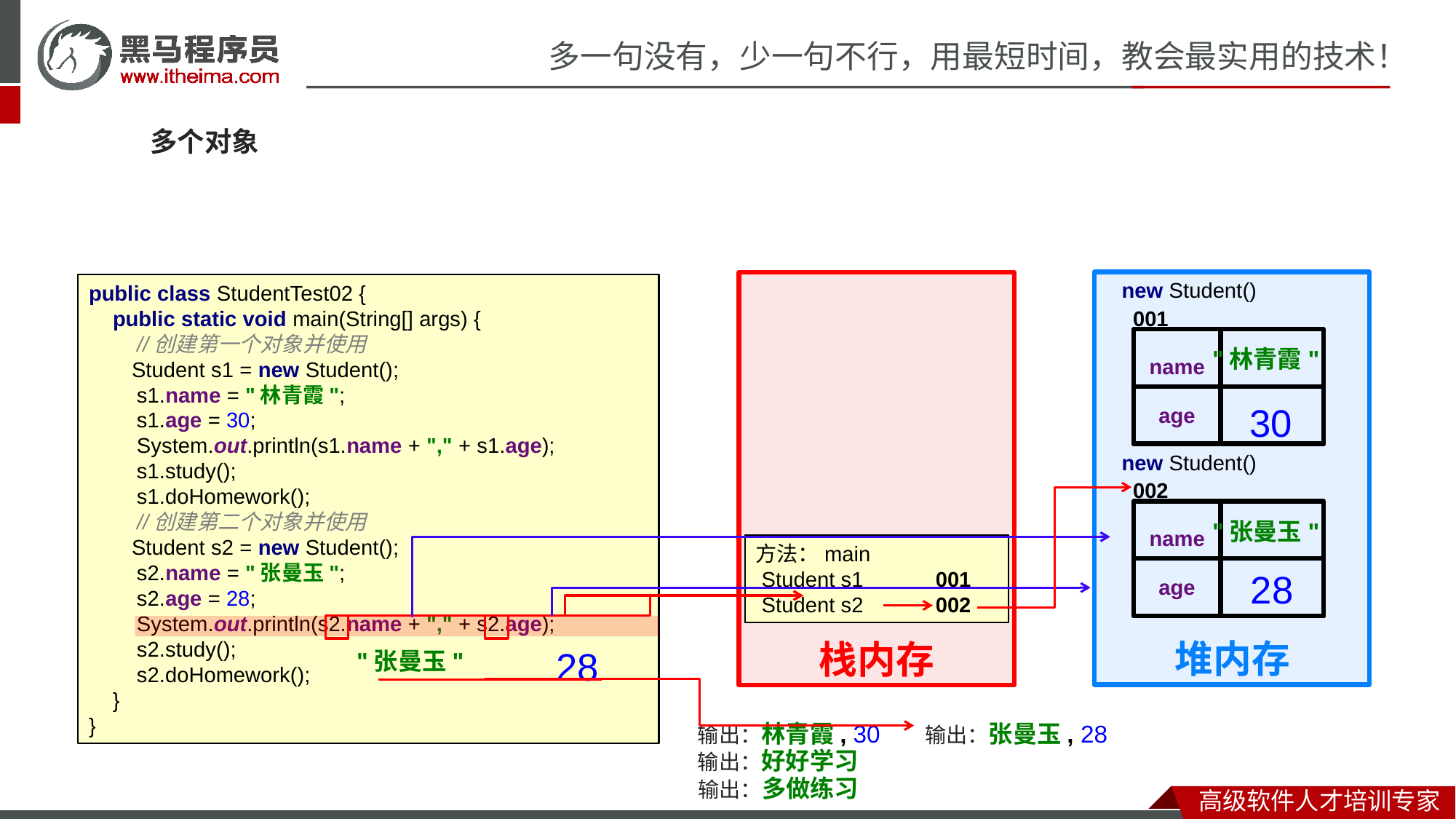

多个对象
new Student()

堆内存

栈内存
public class StudentTest02 {
    public static void main(String[] args) {
        //创建第一个对象并使用
        Student s1 = new Student();
        s1.name = "林青霞";
        s1.age = 30;
        System.out.println(s1.name + "," + s1.age);
        s1.study();
        s1.doHomework();
        //创建第二个对象并使用
        Student s2 = new Student();
        s2.name = "张曼玉";
        s2.age = 28;
        System.out.println(s2.name + "," + s2.age);
        s2.study();
        s2.doHomework();
    }
}
001
name

age

"林青霞"

30
new Student()
002
name

age

28
"张曼玉"
方法：main
 Student s1      001
 Student s2
方法：main
 Student s1            001
 Student s2            002

方法：main
 Student s1      001

28
"张曼玉"
输出：张曼玉, 28
输出：林青霞, 30
输出：好好学习
输出：多做练习